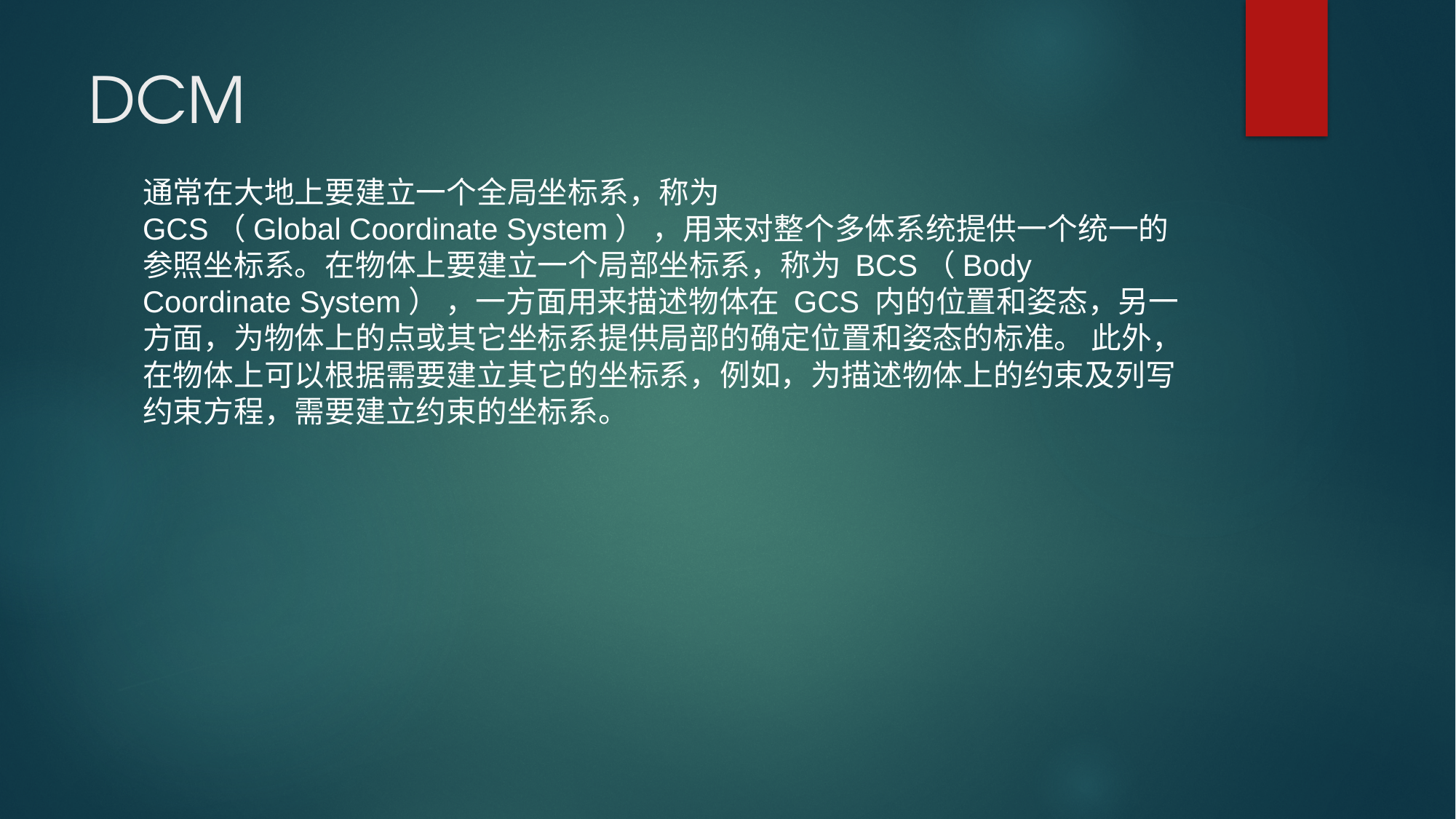

# DCM
通常在大地上要建立一个全局坐标系，称为 GCS（Global Coordinate System） ，用来对整个多体系统提供一个统一的参照坐标系。在物体上要建立一个局部坐标系，称为 BCS（Body Coordinate System） ，一方面用来描述物体在 GCS 内的位置和姿态，另一方面，为物体上的点或其它坐标系提供局部的确定位置和姿态的标准。 此外， 在物体上可以根据需要建立其它的坐标系，例如，为描述物体上的约束及列写约束方程，需要建立约束的坐标系。